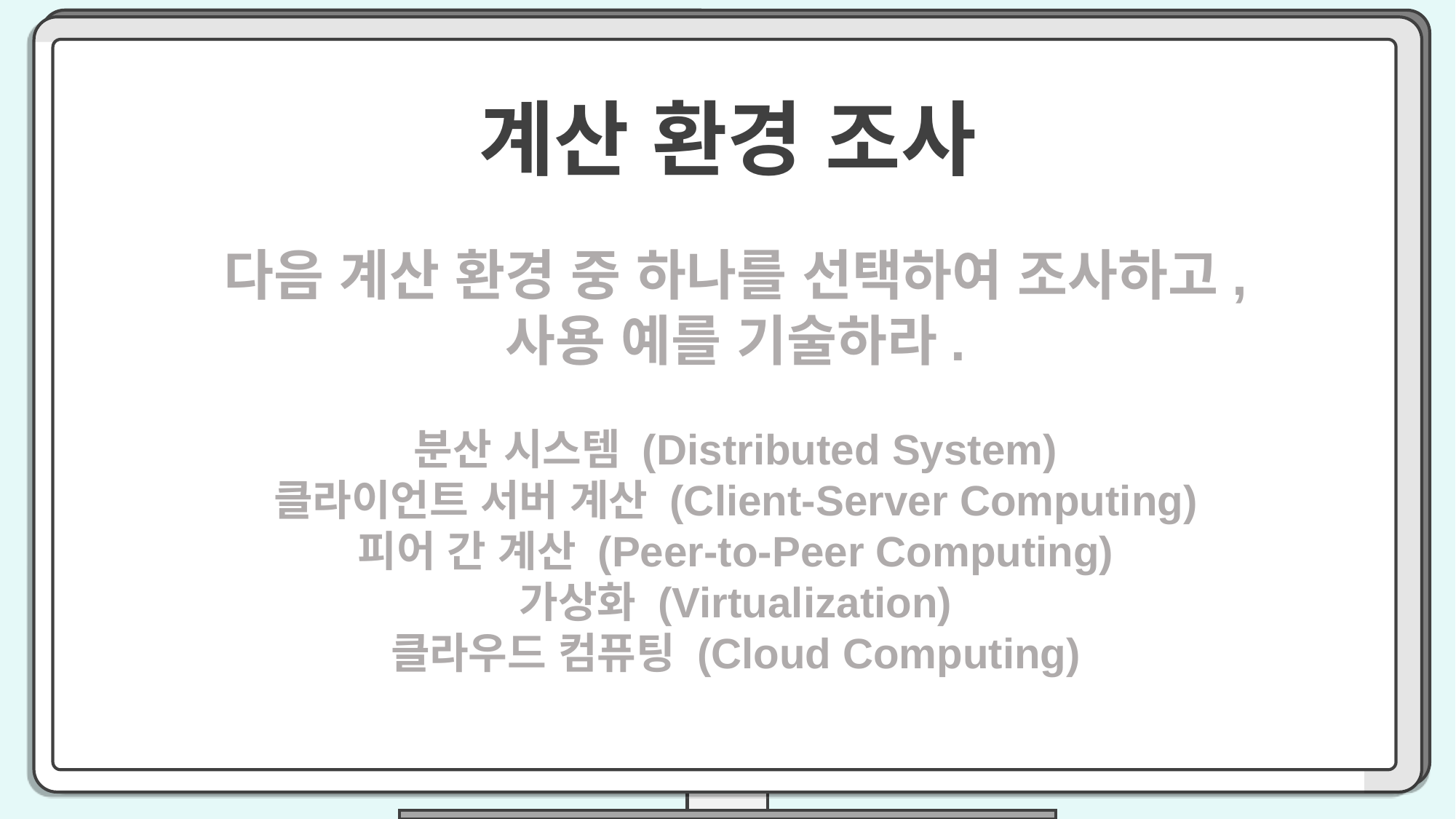

계산 환경 조사
다음 계산 환경 중 하나를 선택하여 조사하고,
사용 예를 기술하라.

분산 시스템 (Distributed System)
클라이언트 서버 계산 (Client-Server Computing)
피어 간 계산 (Peer-to-Peer Computing)
가상화 (Virtualization)
클라우드 컴퓨팅 (Cloud Computing)